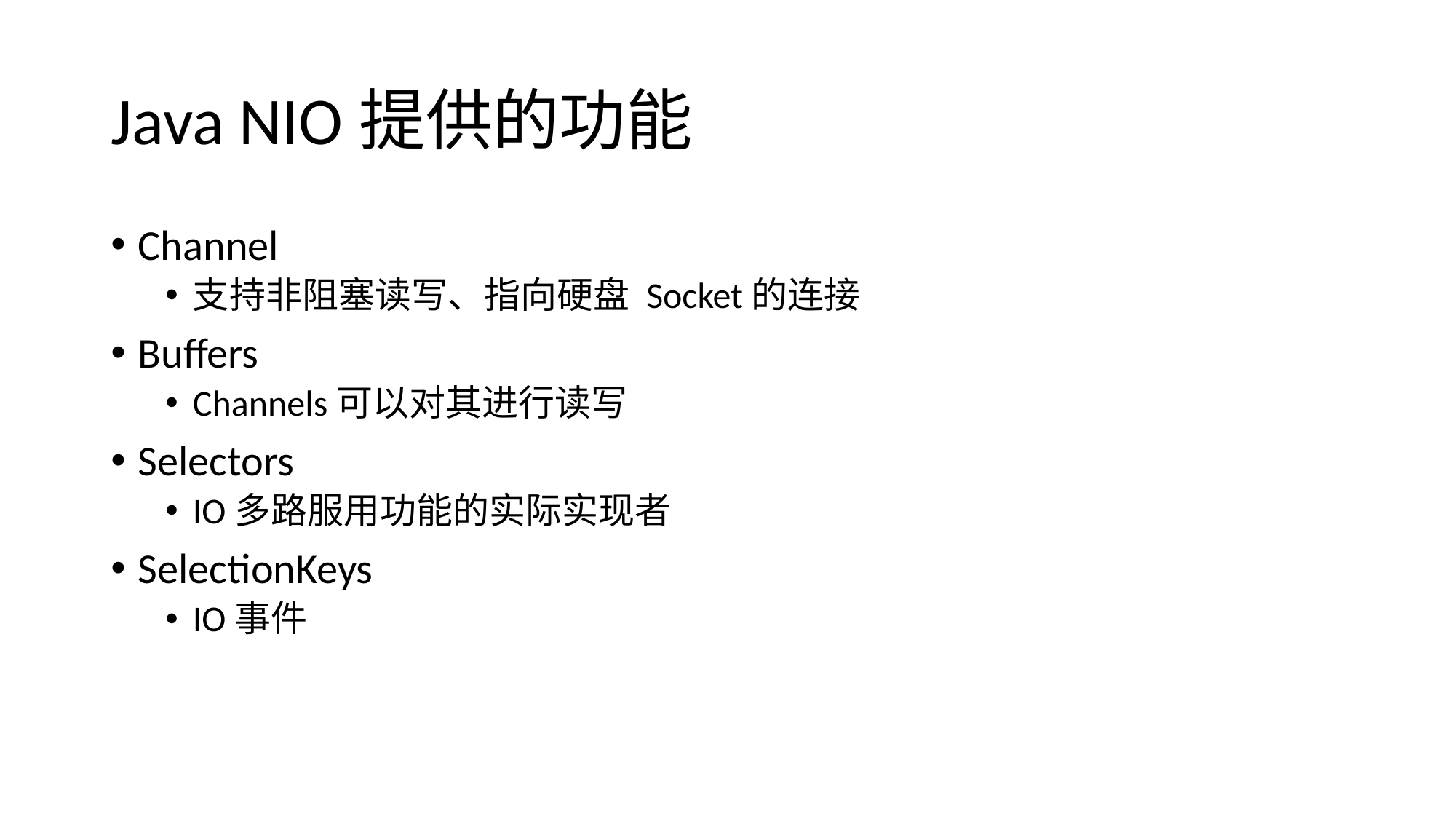

# Java NIO提供的功能
Channel
支持非阻塞读写、指向硬盘 Socket的连接
Buffers
Channels可以对其进行读写
Selectors
IO多路服用功能的实际实现者
SelectionKeys
IO事件